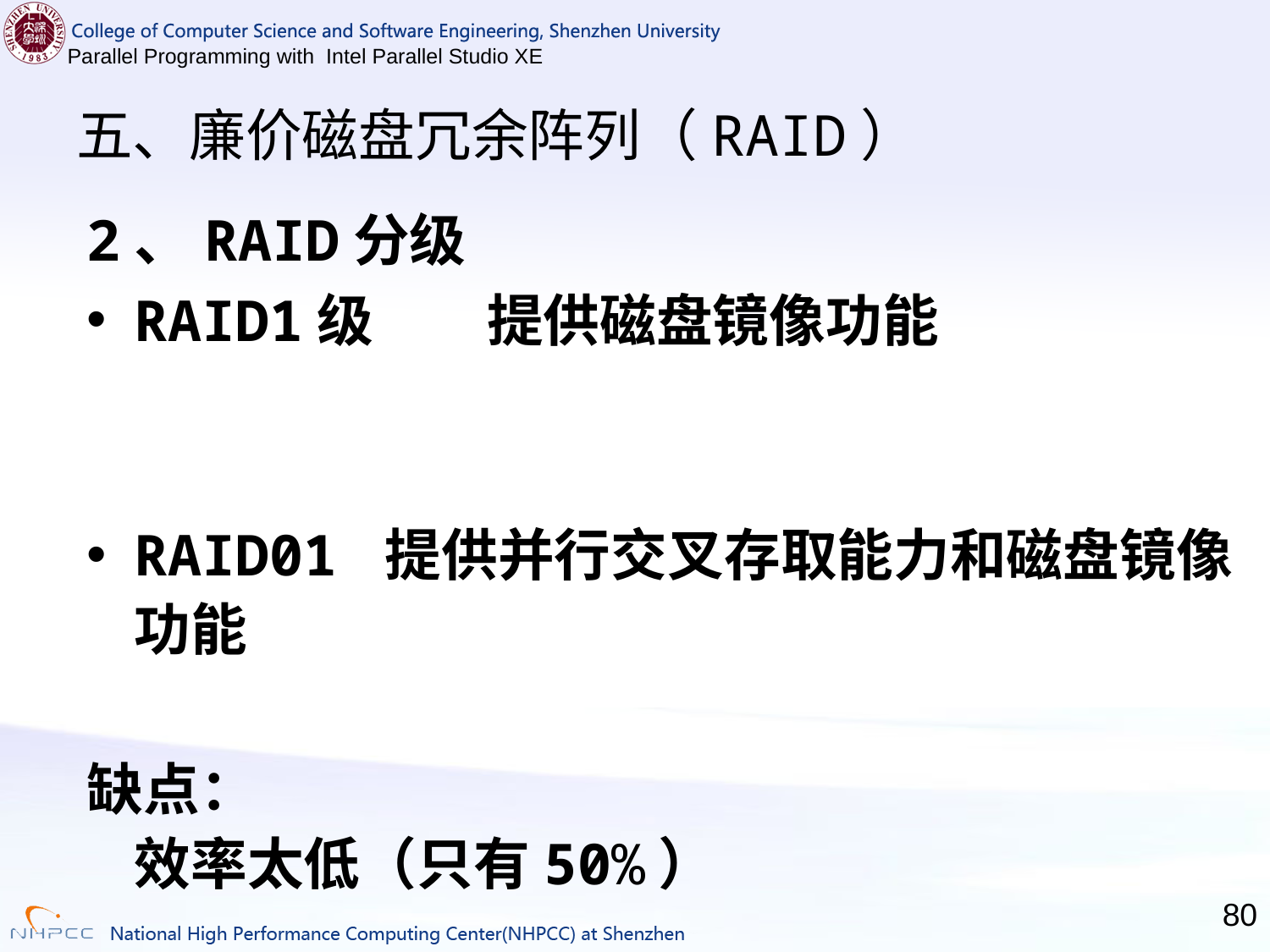

# 五、廉价磁盘冗余阵列（RAID）
2、RAID分级
RAID1级　　提供磁盘镜像功能

RAID01 提供并行交叉存取能力和磁盘镜像功能

缺点：　　　　　　　　　　　　　　　　  效率太低（只有50%）
80